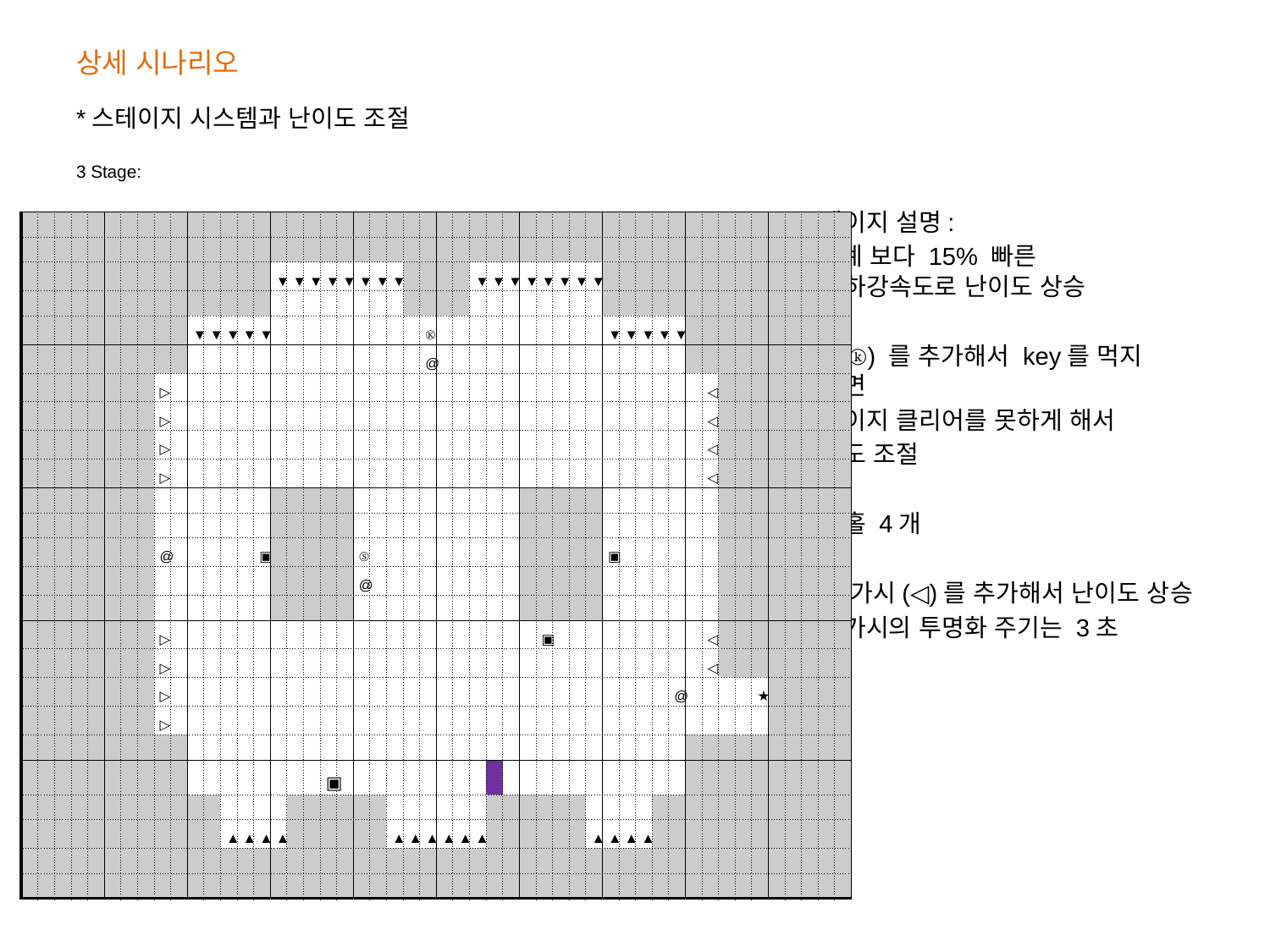

# 상세 시나리오

*스테이지 시스템과 난이도 조절

3 Stage:

스테이지 설명:
1단계 보다 15% 빠른 중력하강속도로 난이도 상승

Key(ⓚ) 를 추가해서 key를 먹지 않으면
스테이지 클리어를 못하게 해서
난이도 조절

블랙홀 4개

투명 가시(◁)를 추가해서 난이도 상승
투명가시의 투명화 주기는 3초

|  |  |  |  |  |  |  |  |  |  |  |  |  |  |  |  |  |  |  |  |  |  |  |  |  |  |  |  |  |  |  |  |  |  |  |  |  |  |  |  |  |  |  |  |  |  |  |  |  |  |
| --- | --- | --- | --- | --- | --- | --- | --- | --- | --- | --- | --- | --- | --- | --- | --- | --- | --- | --- | --- | --- | --- | --- | --- | --- | --- | --- | --- | --- | --- | --- | --- | --- | --- | --- | --- | --- | --- | --- | --- | --- | --- | --- | --- | --- | --- | --- | --- | --- | --- |
|  |  |  |  |  |  |  |  |  |  |  |  |  |  |  |  |  |  |  |  |  |  |  |  |  |  |  |  |  |  |  |  |  |  |  |  |  |  |  |  |  |  |  |  |  |  |  |  |  |  |
|  |  |  |  |  |  |  |  |  |  |  |  |  |  |  | ▼ | ▼ | ▼ | ▼ | ▼ | ▼ | ▼ | ▼ |  |  |  |  | ▼ | ▼ | ▼ | ▼ | ▼ | ▼ | ▼ | ▼ |  |  |  |  |  |  |  |  |  |  |  |  |  |  |  |
|  |  |  |  |  |  |  |  |  |  |  |  |  |  |  |  |  |  |  |  |  |  |  |  |  |  |  |  |  |  |  |  |  |  |  |  |  |  |  |  |  |  |  |  |  |  |  |  |  |  |
|  |  |  |  |  |  |  |  |  |  | ▼ | ▼ | ▼ | ▼ | ▼ |  |  |  |  |  |  |  |  |  | Ⓚ |  |  |  |  |  |  |  |  |  |  | ▼ | ▼ | ▼ | ▼ | ▼ |  |  |  |  |  |  |  |  |  |  |
|  |  |  |  |  |  |  |  |  |  |  |  |  |  |  |  |  |  |  |  |  |  |  |  | @ |  |  |  |  |  |  |  |  |  |  |  |  |  |  |  |  |  |  |  |  |  |  |  |  |  |
|  |  |  |  |  |  |  |  | ▷ |  |  |  |  |  |  |  |  |  |  |  |  |  |  |  |  |  |  |  |  |  |  |  |  |  |  |  |  |  |  |  |  | ◁ |  |  |  |  |  |  |  |  |
|  |  |  |  |  |  |  |  | ▷ |  |  |  |  |  |  |  |  |  |  |  |  |  |  |  |  |  |  |  |  |  |  |  |  |  |  |  |  |  |  |  |  | ◁ |  |  |  |  |  |  |  |  |
|  |  |  |  |  |  |  |  | ▷ |  |  |  |  |  |  |  |  |  |  |  |  |  |  |  |  |  |  |  |  |  |  |  |  |  |  |  |  |  |  |  |  | ◁ |  |  |  |  |  |  |  |  |
|  |  |  |  |  |  |  |  | ▷ |  |  |  |  |  |  |  |  |  |  |  |  |  |  |  |  |  |  |  |  |  |  |  |  |  |  |  |  |  |  |  |  | ◁ |  |  |  |  |  |  |  |  |
|  |  |  |  |  |  |  |  |  |  |  |  |  |  |  |  |  |  |  |  |  |  |  |  |  |  |  |  |  |  |  |  |  |  |  |  |  |  |  |  |  |  |  |  |  |  |  |  |  |  |
|  |  |  |  |  |  |  |  |  |  |  |  |  |  |  |  |  |  |  |  |  |  |  |  |  |  |  |  |  |  |  |  |  |  |  |  |  |  |  |  |  |  |  |  |  |  |  |  |  |  |
|  |  |  |  |  |  |  |  | @ |  |  |  |  |  | ▣ |  |  |  |  |  | Ⓢ |  |  |  |  |  |  |  |  |  |  |  |  |  |  | ▣ |  |  |  |  |  |  |  |  |  |  |  |  |  |  |
|  |  |  |  |  |  |  |  |  |  |  |  |  |  |  |  |  |  |  |  | @ |  |  |  |  |  |  |  |  |  |  |  |  |  |  |  |  |  |  |  |  |  |  |  |  |  |  |  |  |  |
|  |  |  |  |  |  |  |  |  |  |  |  |  |  |  |  |  |  |  |  |  |  |  |  |  |  |  |  |  |  |  |  |  |  |  |  |  |  |  |  |  |  |  |  |  |  |  |  |  |  |
|  |  |  |  |  |  |  |  | ▷ |  |  |  |  |  |  |  |  |  |  |  |  |  |  |  |  |  |  |  |  |  |  | ▣ |  |  |  |  |  |  |  |  |  | ◁ |  |  |  |  |  |  |  |  |
|  |  |  |  |  |  |  |  | ▷ |  |  |  |  |  |  |  |  |  |  |  |  |  |  |  |  |  |  |  |  |  |  |  |  |  |  |  |  |  |  |  |  | ◁ |  |  |  |  |  |  |  |  |
|  |  |  |  |  |  |  |  | ▷ |  |  |  |  |  |  |  |  |  |  |  |  |  |  |  |  |  |  |  |  |  |  |  |  |  |  |  |  |  |  | @ |  |  |  |  | ★ |  |  |  |  |  |
|  |  |  |  |  |  |  |  | ▷ |  |  |  |  |  |  |  |  |  |  |  |  |  |  |  |  |  |  |  |  |  |  |  |  |  |  |  |  |  |  |  |  |  |  |  |  |  |  |  |  |  |
|  |  |  |  |  |  |  |  |  |  |  |  |  |  |  |  |  |  |  |  |  |  |  |  |  |  |  |  |  |  |  |  |  |  |  |  |  |  |  |  |  |  |  |  |  |  |  |  |  |  |
|  |  |  |  |  |  |  |  |  |  |  |  |  |  |  |  |  |  | ▣ |  |  |  |  |  |  |  |  |  |  |  |  |  |  |  |  |  |  |  |  |  |  |  |  |  |  |  |  |  |  |  |
|  |  |  |  |  |  |  |  |  |  |  |  |  |  |  |  |  |  |  |  |  |  |  |  |  |  |  |  |  |  |  |  |  |  |  |  |  |  |  |  |  |  |  |  |  |  |  |  |  |  |
|  |  |  |  |  |  |  |  |  |  |  |  | ▲ | ▲ | ▲ | ▲ |  |  |  |  |  |  | ▲ | ▲ | ▲ | ▲ | ▲ | ▲ |  |  |  |  |  |  | ▲ | ▲ | ▲ | ▲ |  |  |  |  |  |  |  |  |  |  |  |  |
|  |  |  |  |  |  |  |  |  |  |  |  |  |  |  |  |  |  |  |  |  |  |  |  |  |  |  |  |  |  |  |  |  |  |  |  |  |  |  |  |  |  |  |  |  |  |  |  |  |  |
|  |  |  |  |  |  |  |  |  |  |  |  |  |  |  |  |  |  |  |  |  |  |  |  |  |  |  |  |  |  |  |  |  |  |  |  |  |  |  |  |  |  |  |  |  |  |  |  |  |  |